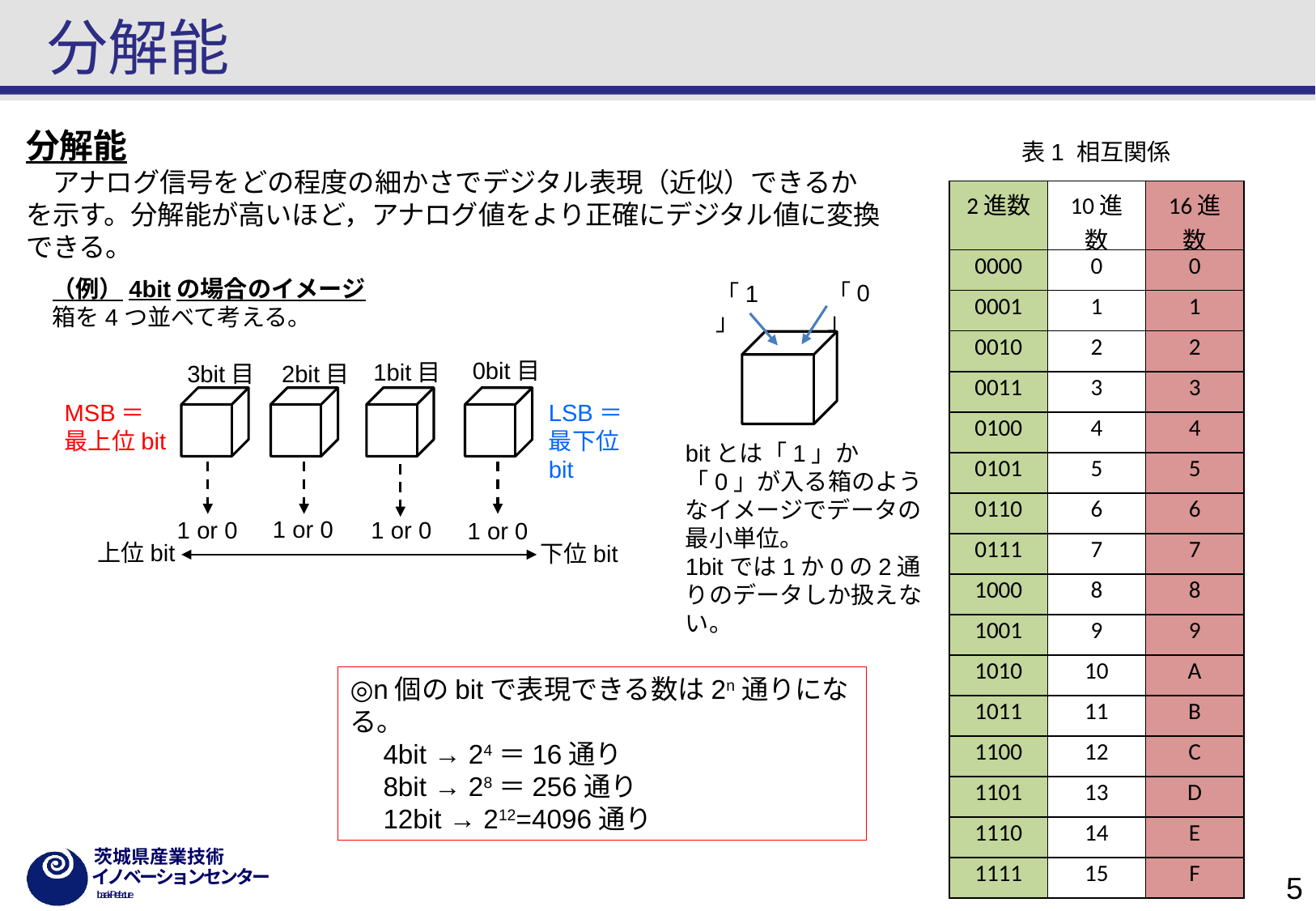

# 分解能
分解能
　アナログ信号をどの程度の細かさでデジタル表現（近似）できるかを示す。分解能が高いほど，アナログ値をより正確にデジタル値に変換できる。
表1 相互関係
| 2進数 | 10進数 | 16進数 |
| --- | --- | --- |
| 0000 | 0 | 0 |
| 0001 | 1 | 1 |
| 0010 | 2 | 2 |
| 0011 | 3 | 3 |
| 0100 | 4 | 4 |
| 0101 | 5 | 5 |
| 0110 | 6 | 6 |
| 0111 | 7 | 7 |
| 1000 | 8 | 8 |
| 1001 | 9 | 9 |
| 1010 | 10 | A |
| 1011 | 11 | B |
| 1100 | 12 | C |
| 1101 | 13 | D |
| 1110 | 14 | E |
| 1111 | 15 | F |
（例）4bitの場合のイメージ
箱を4つ並べて考える。

MSB＝
最上位bit
LSB＝
最下位bit
1 or 0
1 or 0
1 or 0
上位bit
下位bit
1 or 0
0bit目
1bit目
2bit目
3bit目
「0」
「1」

bitとは「1」か「0」が入る箱のようなイメージでデータの最小単位。
1bitでは1か0の2通りのデータしか扱えない。
◎n個のbitで表現できる数は2n通りになる。
　4bit → 24＝16通り
　8bit → 28＝256通り
　12bit → 212=4096通り
5